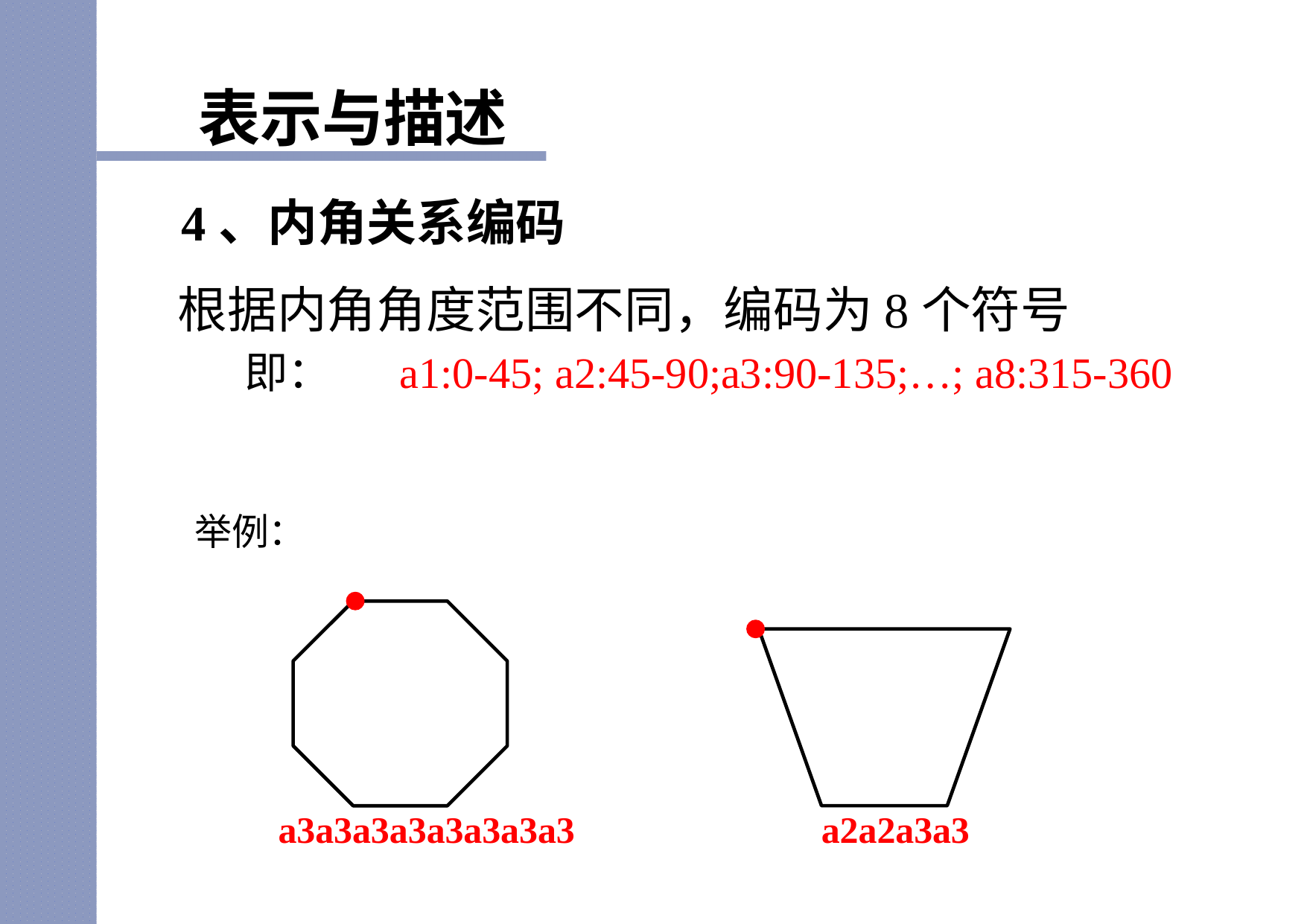

表示与描述
4、内角关系编码
根据内角角度范围不同，编码为8个符号
      即：	a1:0-45; a2:45-90;a3:90-135;…; a8:315-360

举例：

a3a3a3a3a3a3a3a3
a2a2a3a3